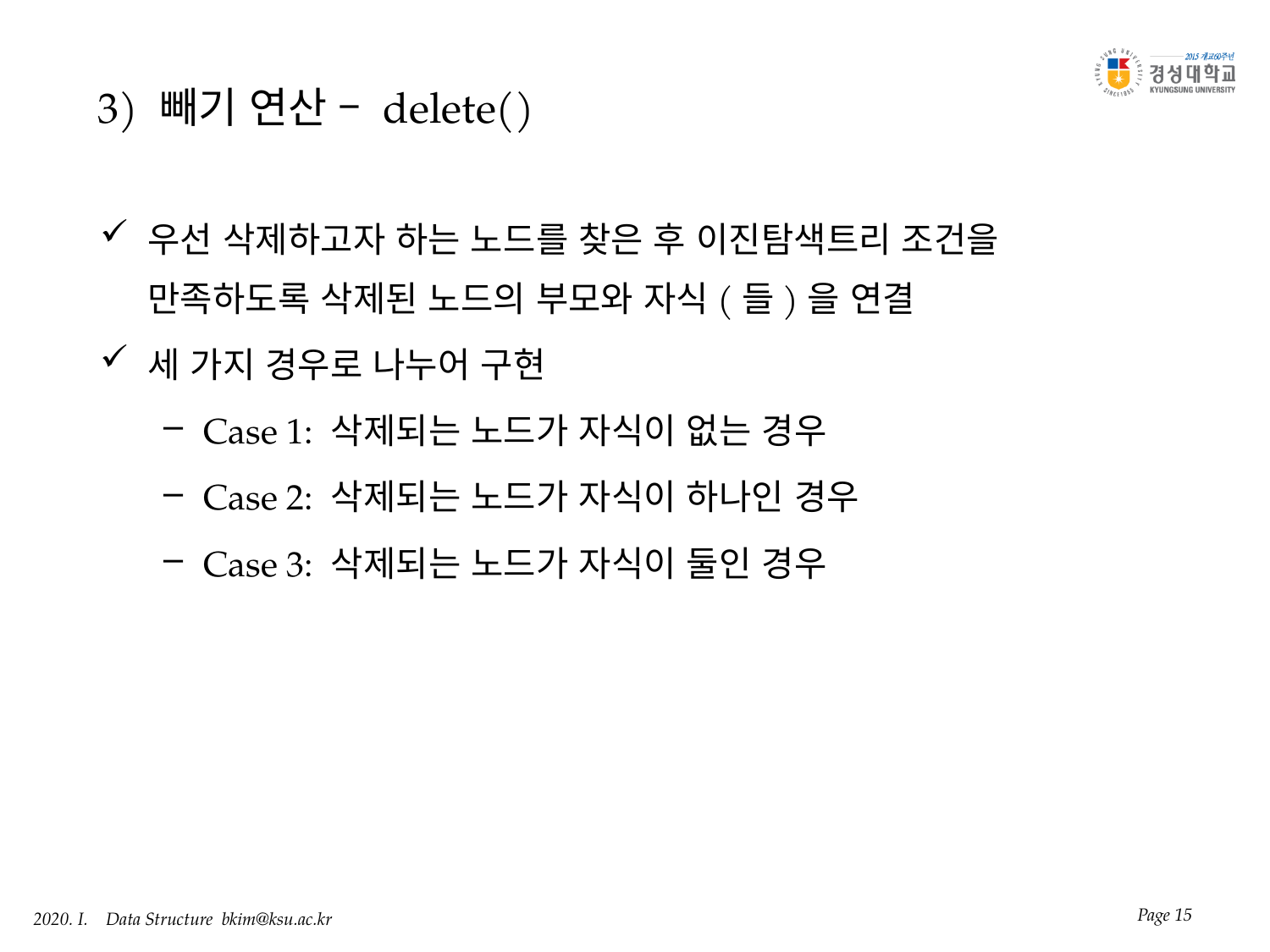

# 3) 빼기 연산 – delete()
우선 삭제하고자 하는 노드를 찾은 후 이진탐색트리 조건을 만족하도록 삭제된 노드의 부모와 자식(들)을 연결
세 가지 경우로 나누어 구현
Case 1: 삭제되는 노드가 자식이 없는 경우
Case 2: 삭제되는 노드가 자식이 하나인 경우
Case 3: 삭제되는 노드가 자식이 둘인 경우
Page 15